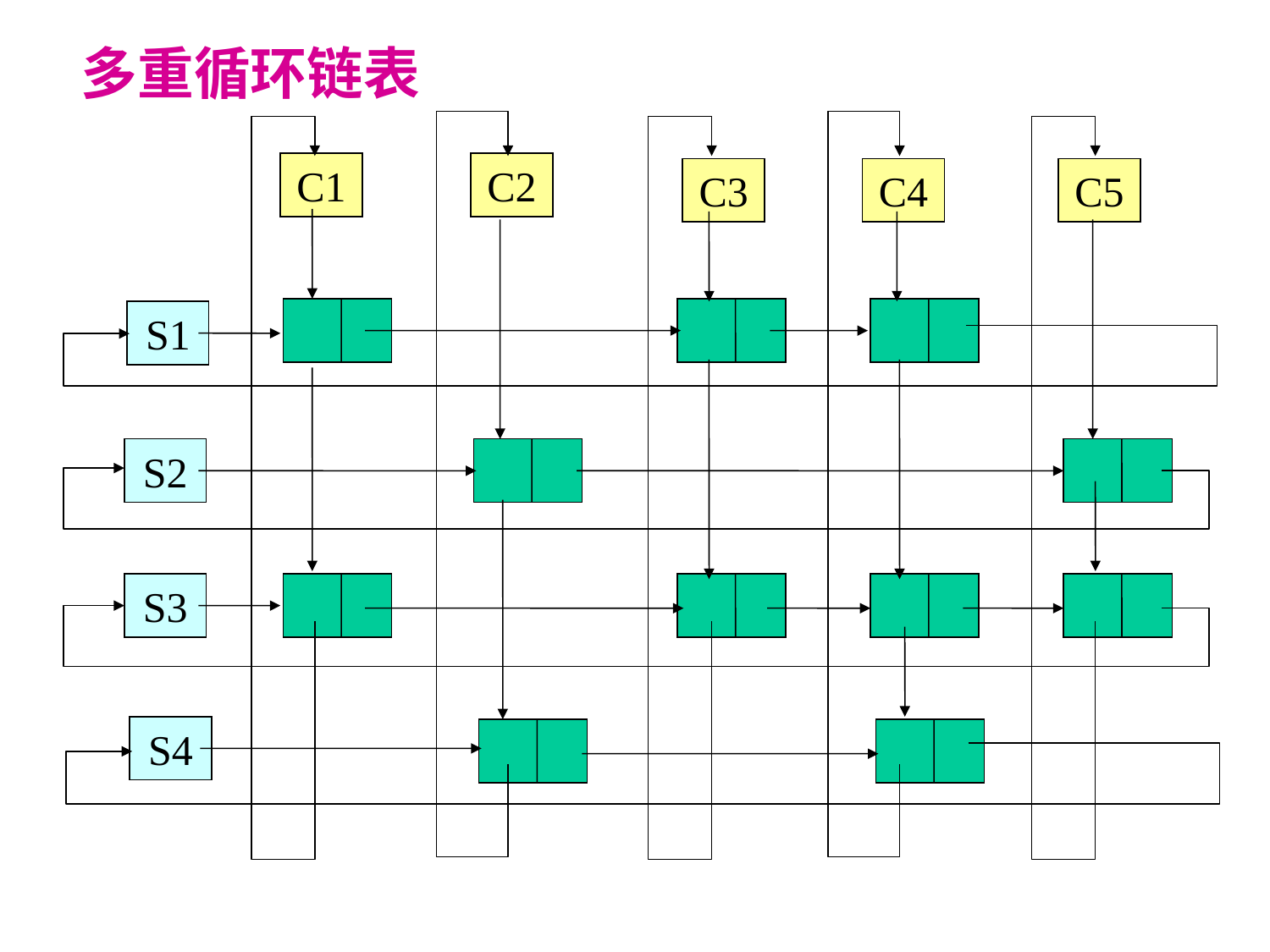

多重循环链表

C1
C2
C3
C4
C5

S1

S2

S3

S4